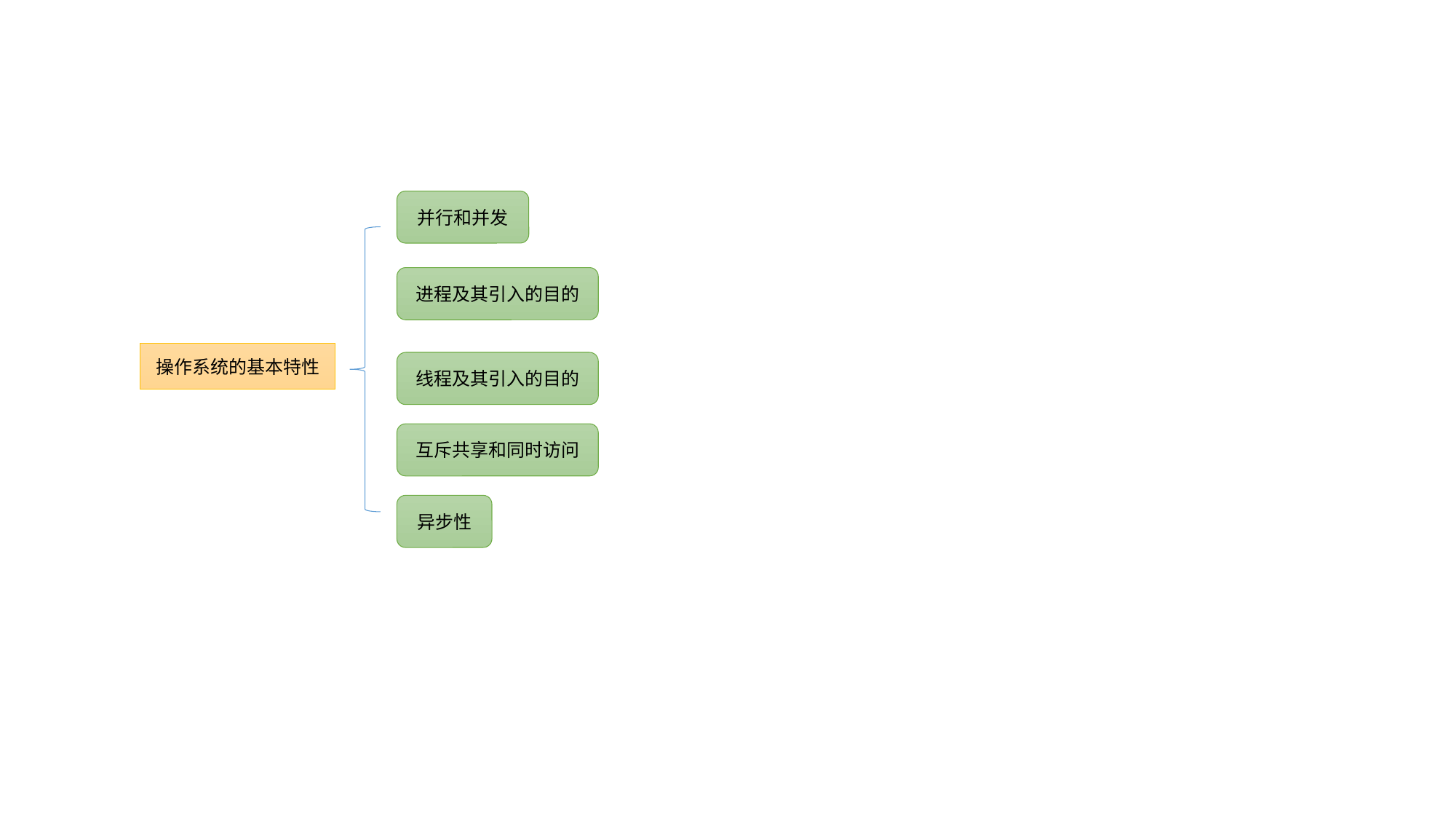

并行和并发

进程及其引入的目的
操作系统的基本特性
线程及其引入的目的
互斥共享和同时访问
异步性